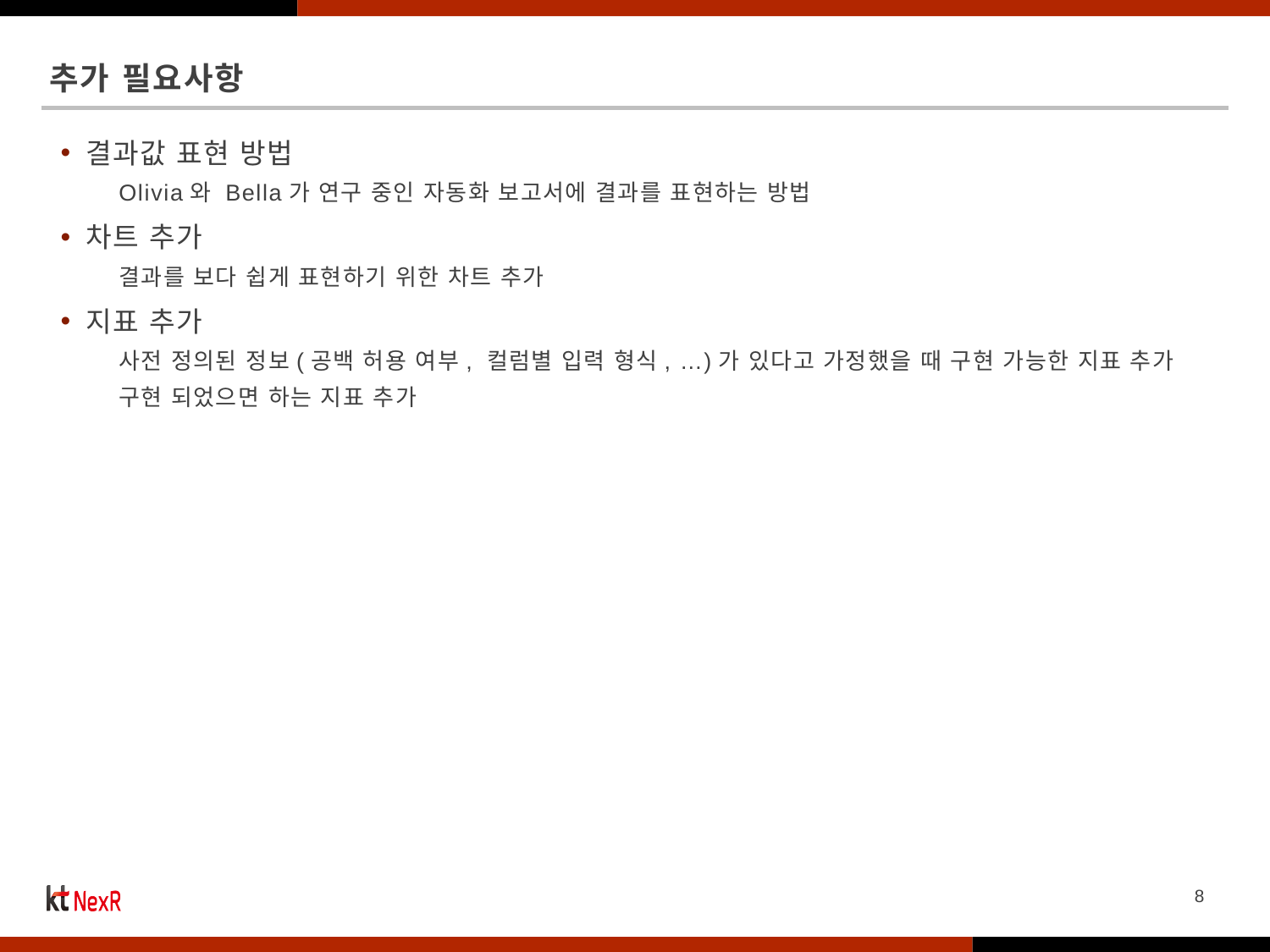

# 추가 필요사항
결과값 표현 방법
Olivia와 Bella가 연구 중인 자동화 보고서에 결과를 표현하는 방법
차트 추가
결과를 보다 쉽게 표현하기 위한 차트 추가
지표 추가
사전 정의된 정보(공백 허용 여부, 컬럼별 입력 형식, …)가 있다고 가정했을 때 구현 가능한 지표 추가
구현 되었으면 하는 지표 추가